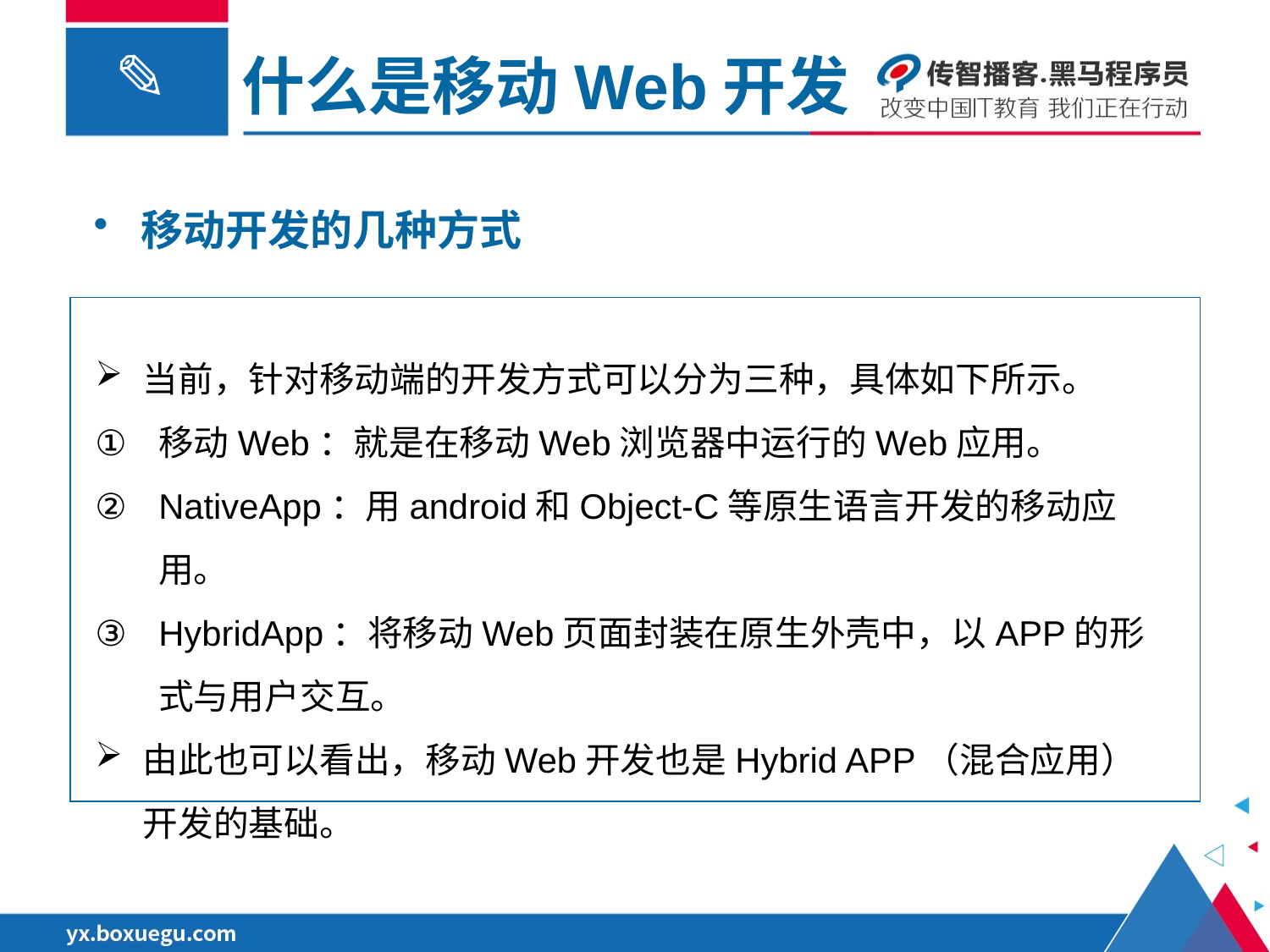

什么是移动Web开发
移动开发的几种方式

当前，针对移动端的开发方式可以分为三种，具体如下所示。
移动Web：就是在移动Web浏览器中运行的Web应用。
NativeApp：用android和Object-C等原生语言开发的移动应用。
HybridApp：将移动Web页面封装在原生外壳中，以APP的形式与用户交互。
由此也可以看出，移动Web开发也是Hybrid APP（混合应用）开发的基础。